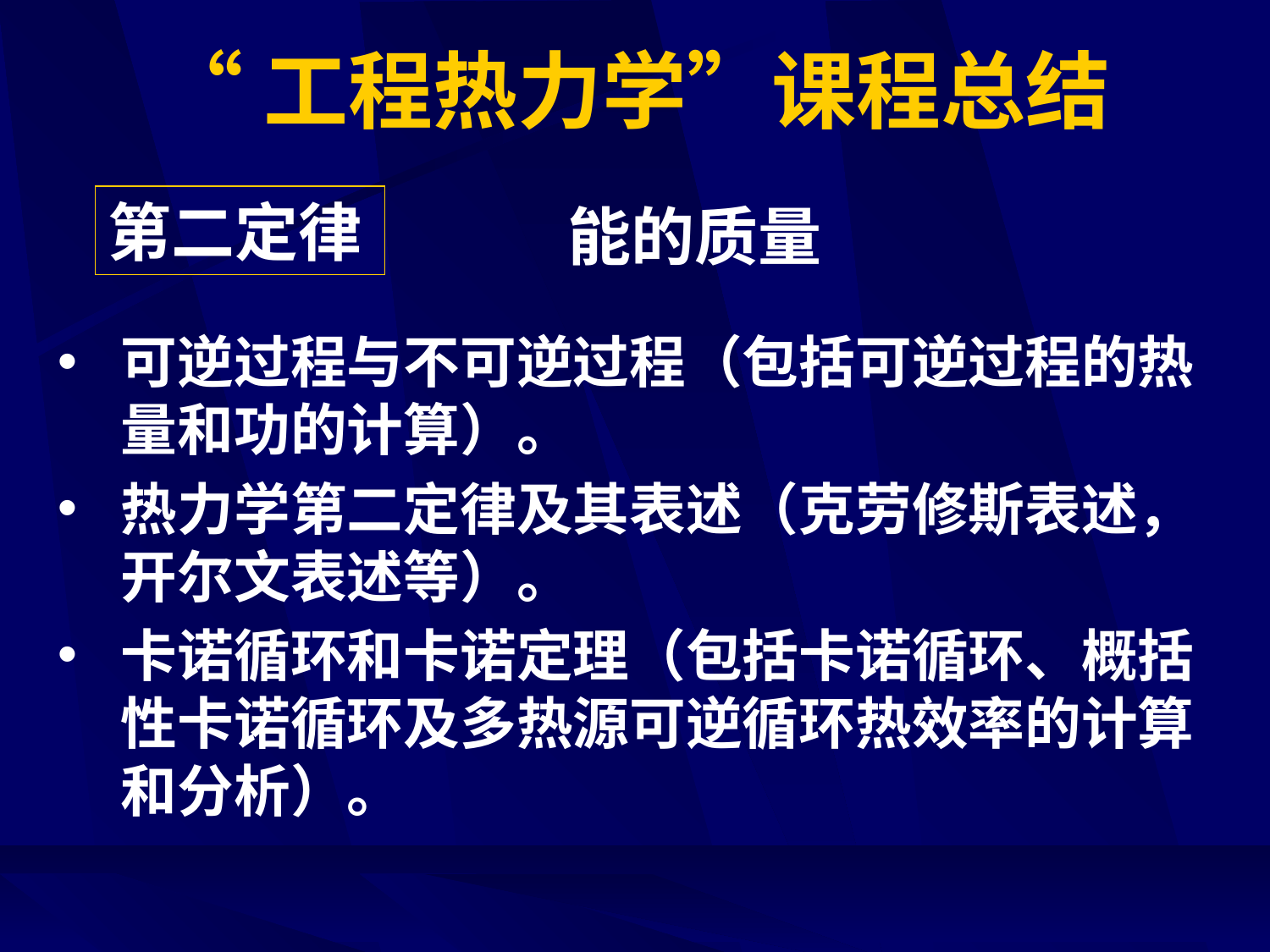

“工程热力学”课程总结
第二定律
能的质量
可逆过程与不可逆过程（包括可逆过程的热量和功的计算）。
热力学第二定律及其表述（克劳修斯表述，开尔文表述等）。
卡诺循环和卡诺定理（包括卡诺循环、概括性卡诺循环及多热源可逆循环热效率的计算和分析）。